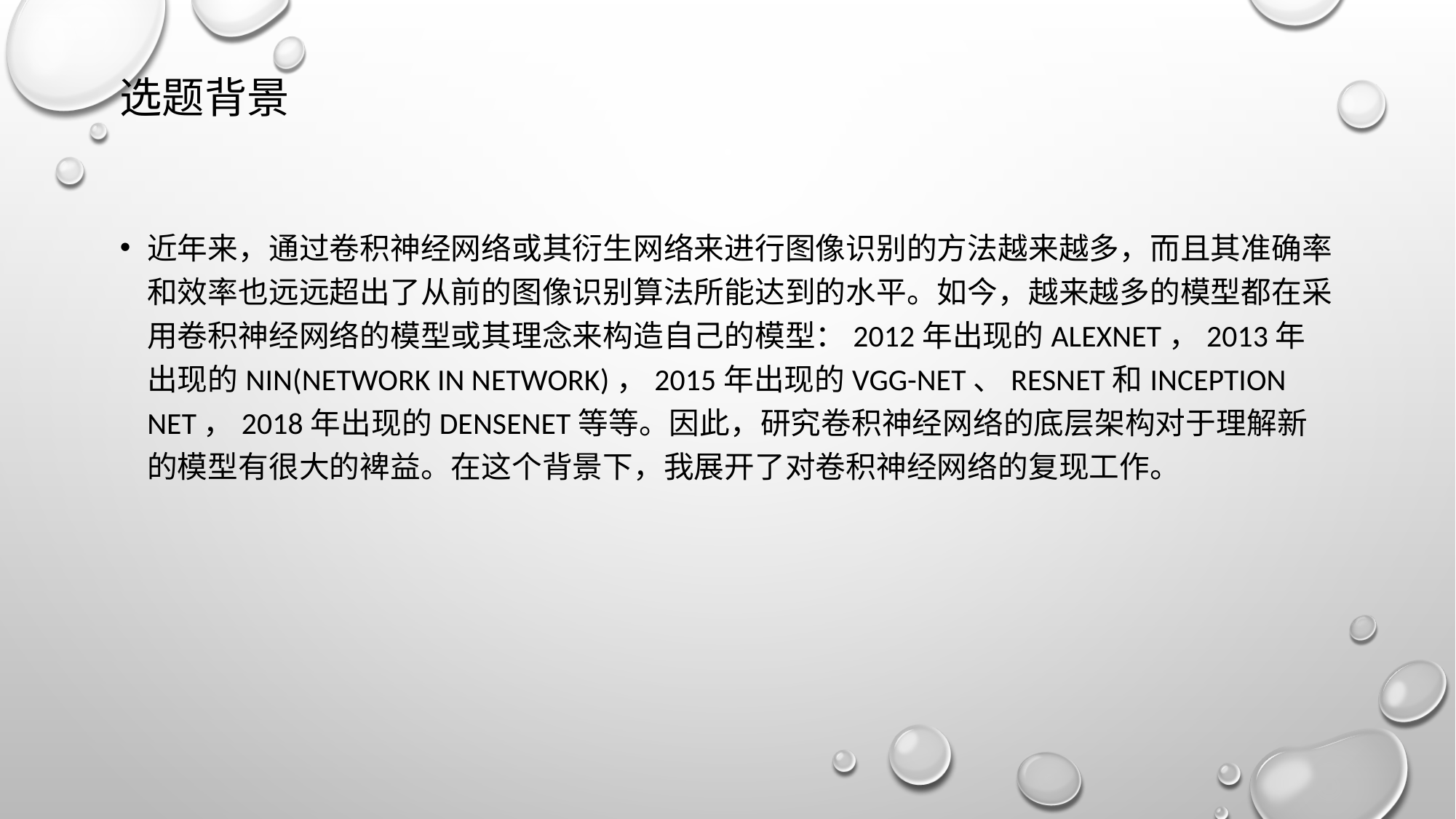

选题背景
近年来，通过卷积神经网络或其衍生网络来进行图像识别的方法越来越多，而且其准确率和效率也远远超出了从前的图像识别算法所能达到的水平。如今，越来越多的模型都在采用卷积神经网络的模型或其理念来构造自己的模型：2012年出现的AlexNet，2013年出现的NIN(Network In Network)，2015年出现的VGG-Net、ResNet和Inception Net，2018年出现的DenseNet等等。因此，研究卷积神经网络的底层架构对于理解新的模型有很大的裨益。在这个背景下，我展开了对卷积神经网络的复现工作。